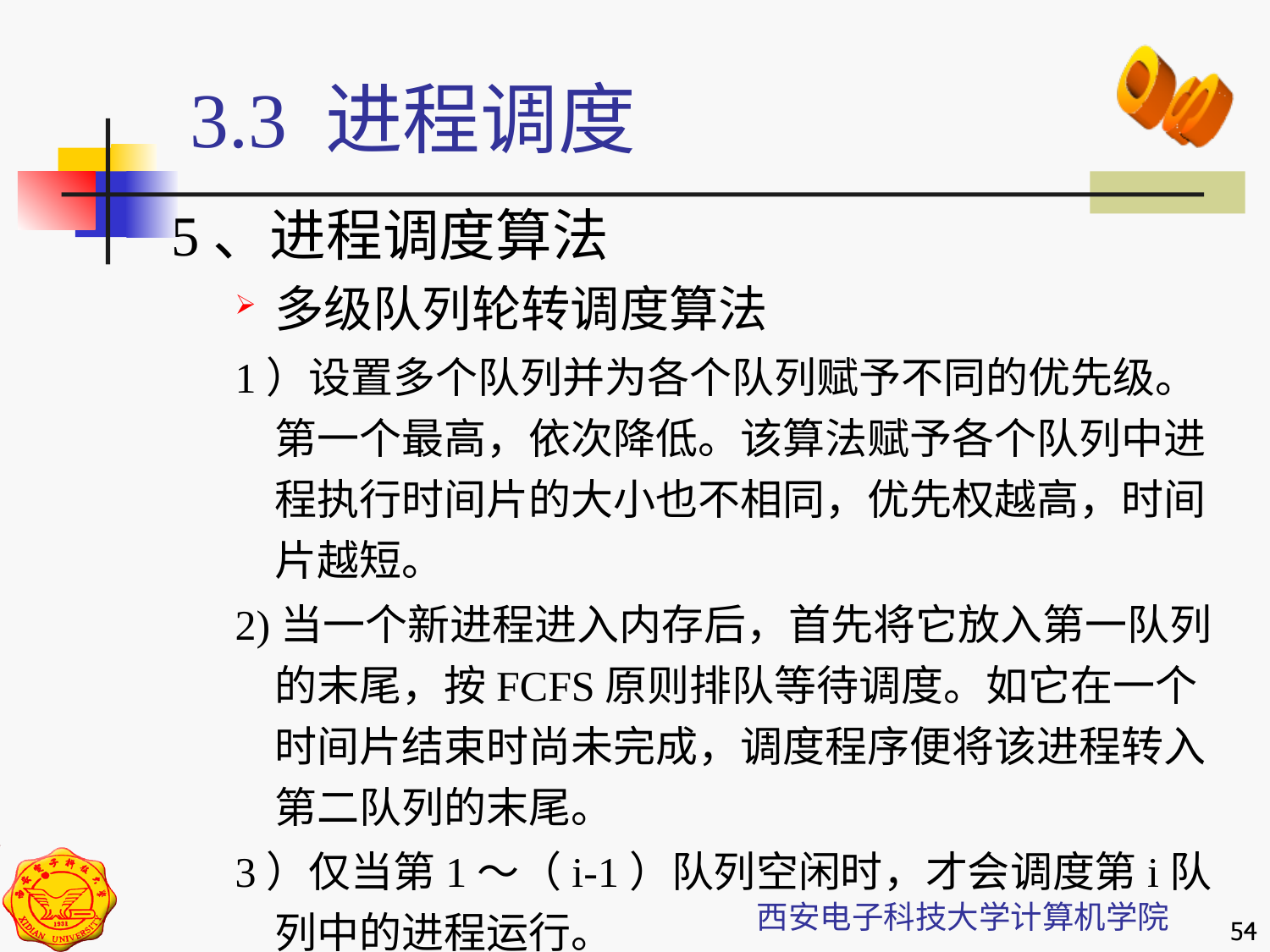

3.3 进程调度
5、进程调度算法
多级队列轮转调度算法
1）设置多个队列并为各个队列赋予不同的优先级。第一个最高，依次降低。该算法赋予各个队列中进程执行时间片的大小也不相同，优先权越高，时间片越短。
2)当一个新进程进入内存后，首先将它放入第一队列的末尾，按FCFS原则排队等待调度。如它在一个时间片结束时尚未完成，调度程序便将该进程转入第二队列的末尾。
3）仅当第1～（i-1）队列空闲时，才会调度第i队列中的进程运行。

54